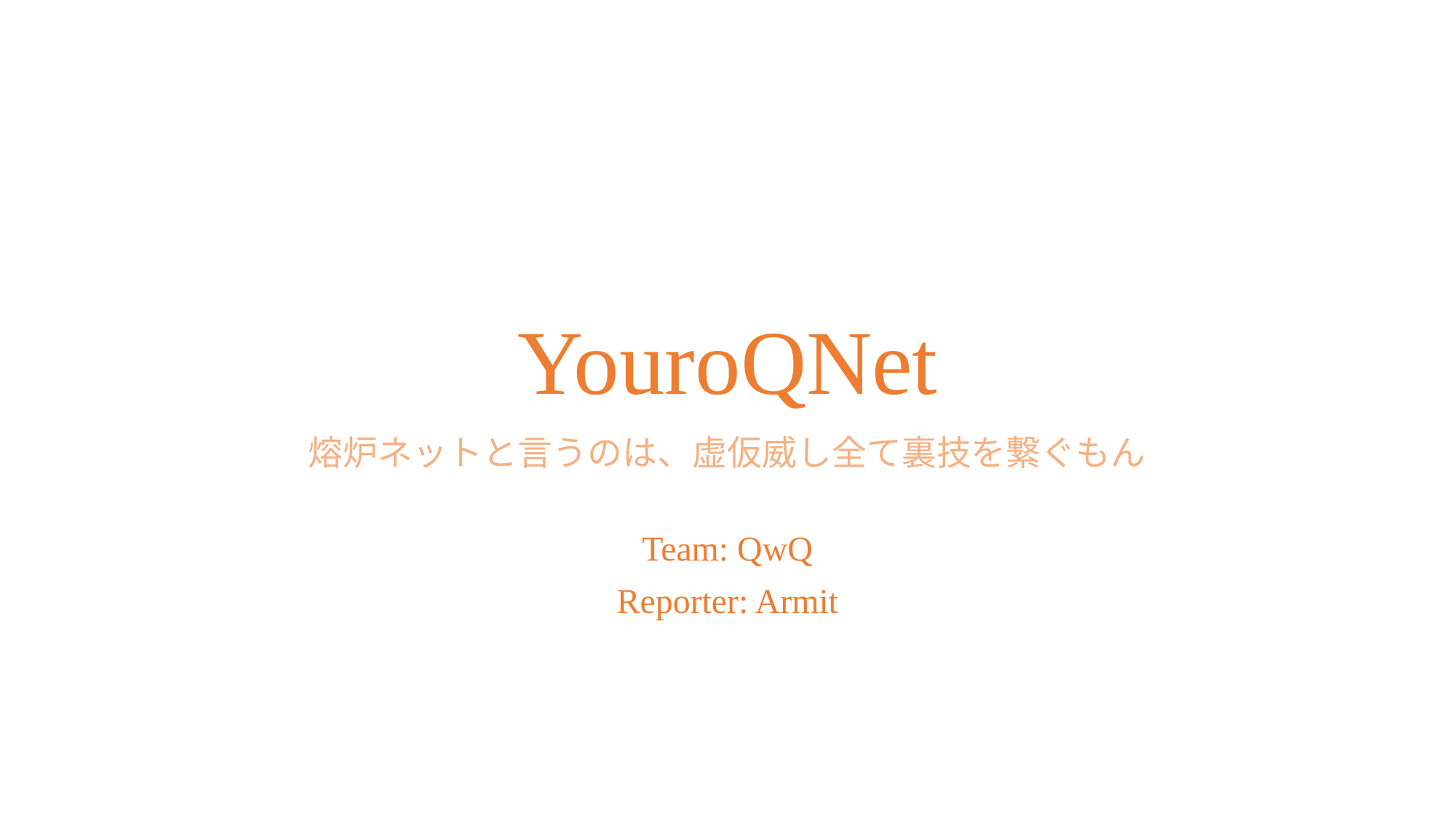

# YouroQNet
熔炉ネットと言うのは、虚仮威し全て裏技を繋ぐもん

Team: QwQ
Reporter: Armit